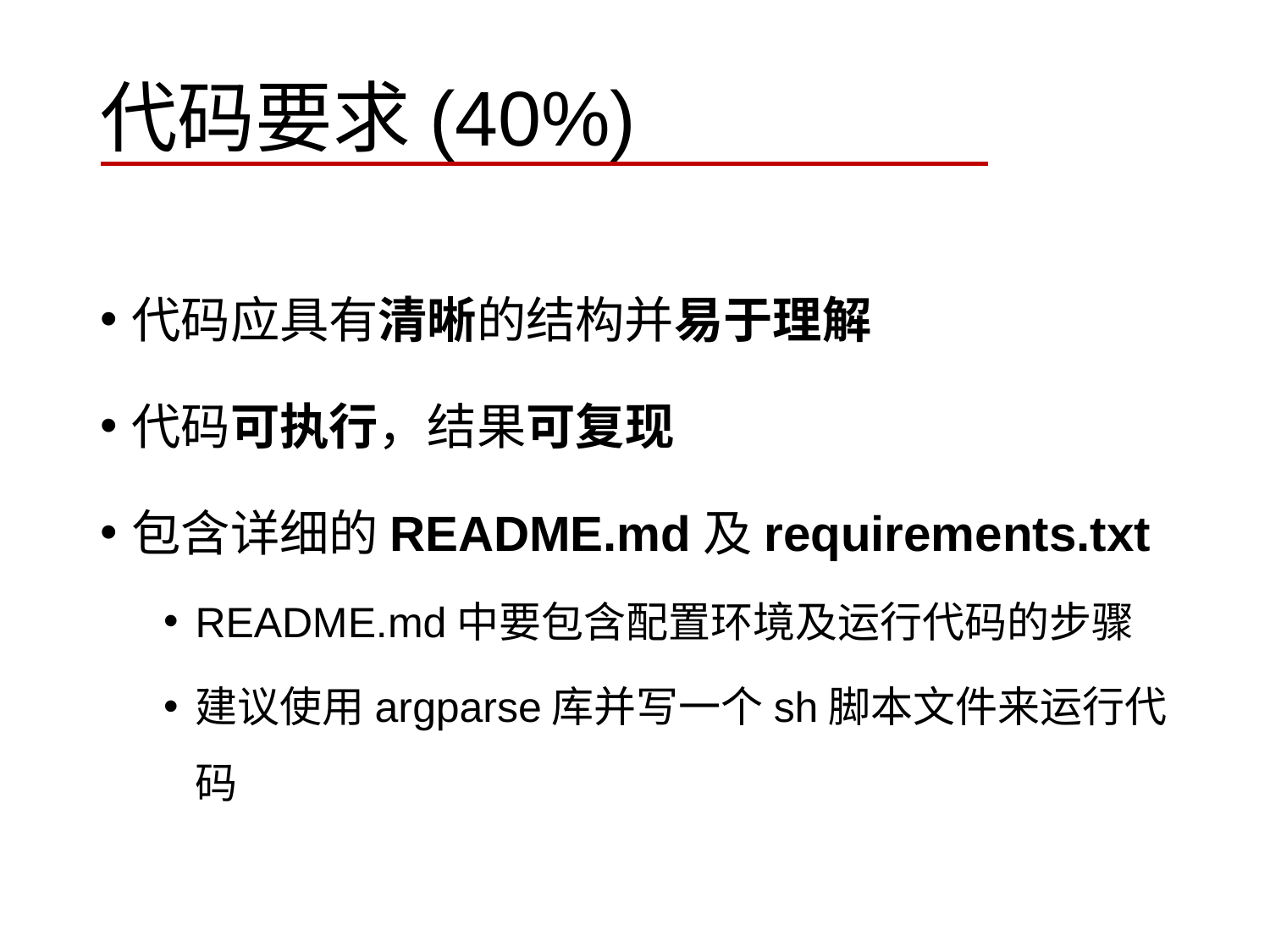

# 代码要求(40%)
代码应具有清晰的结构并易于理解
代码可执行，结果可复现
包含详细的README.md及requirements.txt
README.md中要包含配置环境及运行代码的步骤
建议使用argparse库并写一个sh脚本文件来运行代码